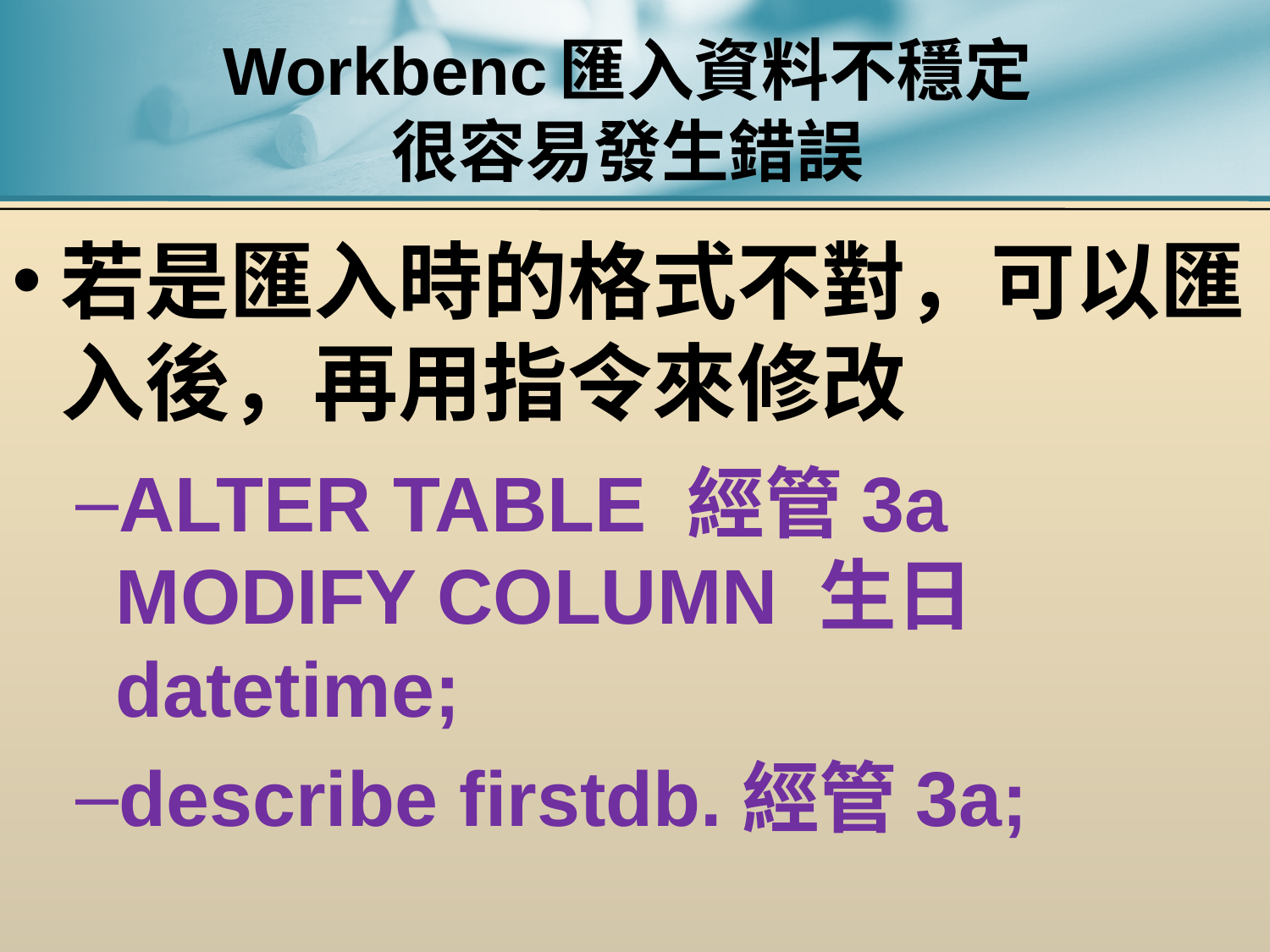

# Workbenc匯入資料不穩定 很容易發生錯誤
若是匯入時的格式不對，可以匯入後，再用指令來修改
ALTER TABLE 經管3a MODIFY COLUMN 生日 datetime;
describe firstdb.經管3a;